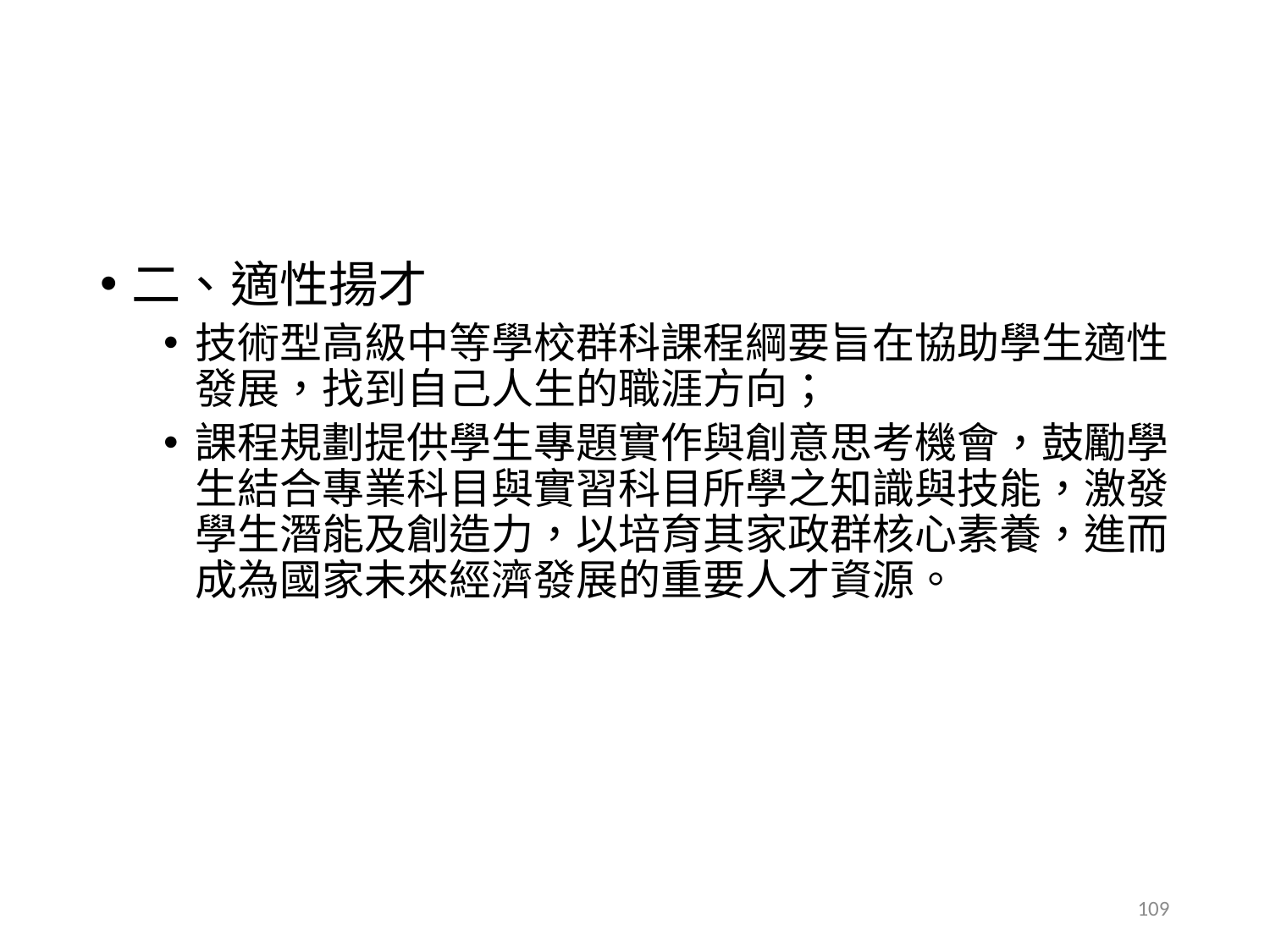

#
二、適性揚才
技術型高級中等學校群科課程綱要旨在協助學生適性發展，找到自己人生的職涯方向；
課程規劃提供學生專題實作與創意思考機會，鼓勵學生結合專業科目與實習科目所學之知識與技能，激發學生潛能及創造力，以培育其家政群核心素養，進而成為國家未來經濟發展的重要人才資源。
109